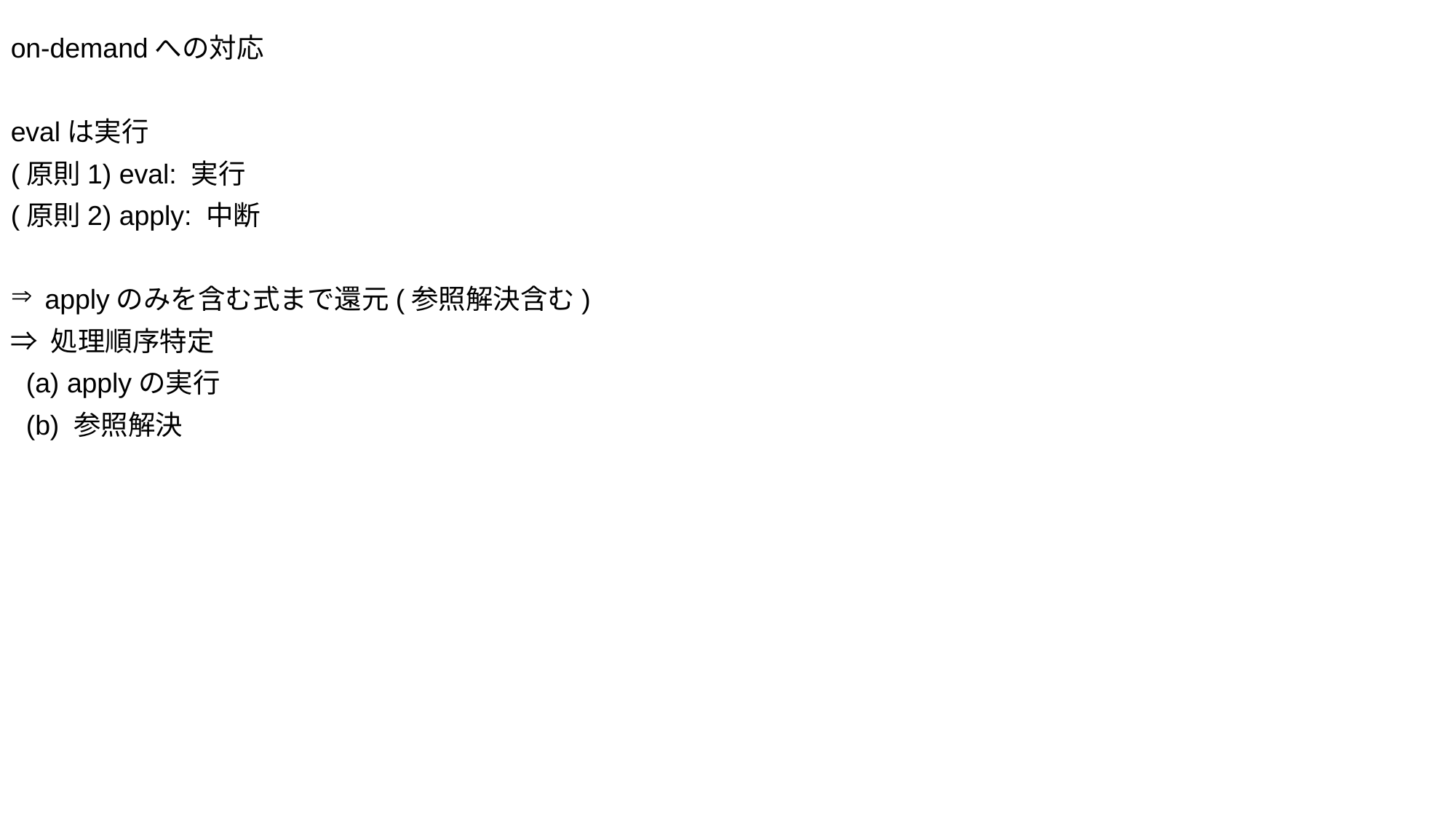

on-demandへの対応

evalは実行
(原則1) eval: 実行
(原則2) apply: 中断

applyのみを含む式まで還元(参照解決含む)
⇒ 処理順序特定
  (a) applyの実行
  (b) 参照解決